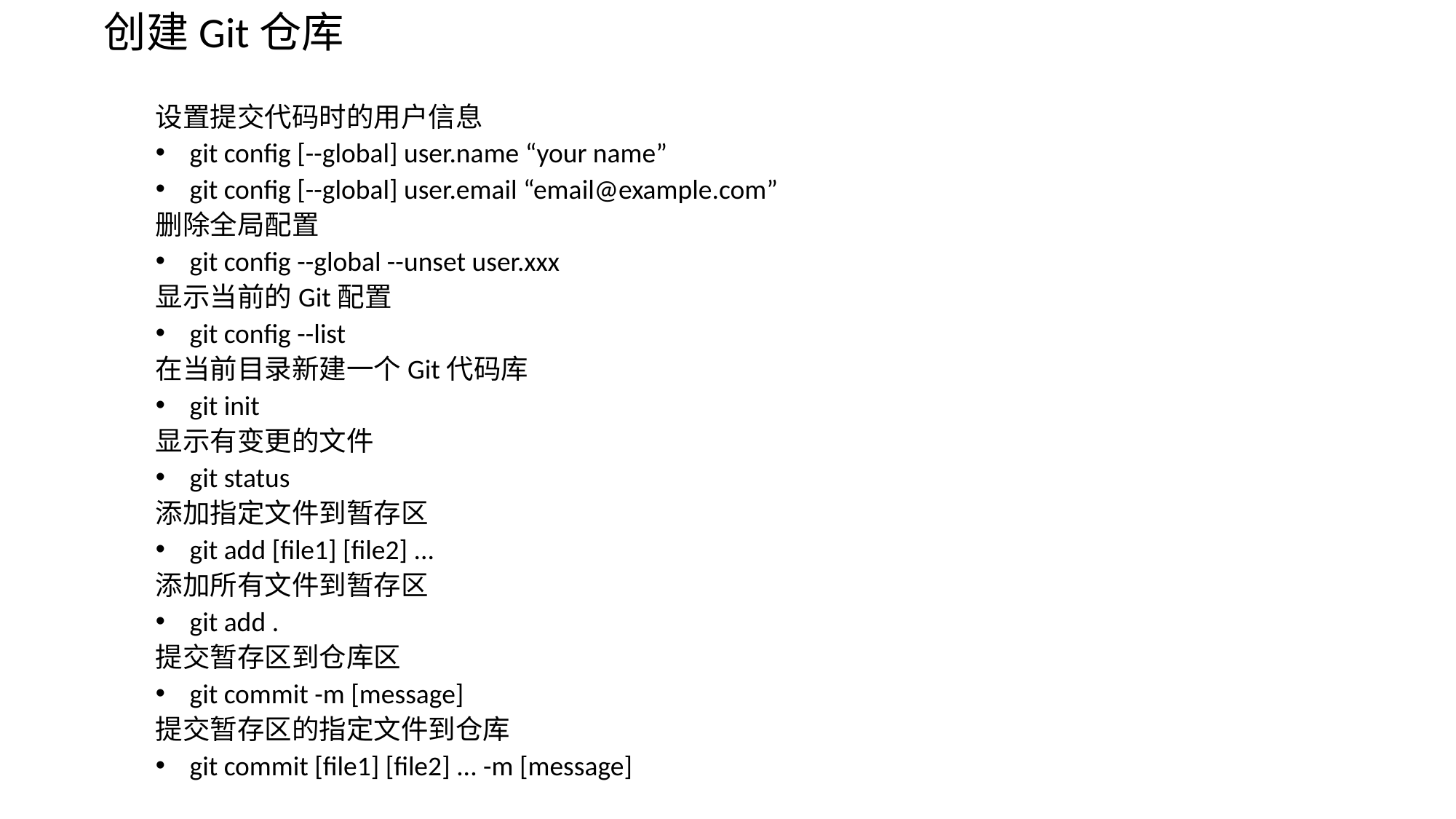

创建Git仓库
设置提交代码时的用户信息
git config [--global] user.name “your name”
git config [--global] user.email “email@example.com”
删除全局配置
git config --global --unset user.xxx
显示当前的Git配置
git config --list
在当前目录新建一个Git代码库
git init
显示有变更的文件
git status
添加指定文件到暂存区
git add [file1] [file2] ...
添加所有文件到暂存区
git add .
提交暂存区到仓库区
git commit -m [message]
提交暂存区的指定文件到仓库
git commit [file1] [file2] ... -m [message]